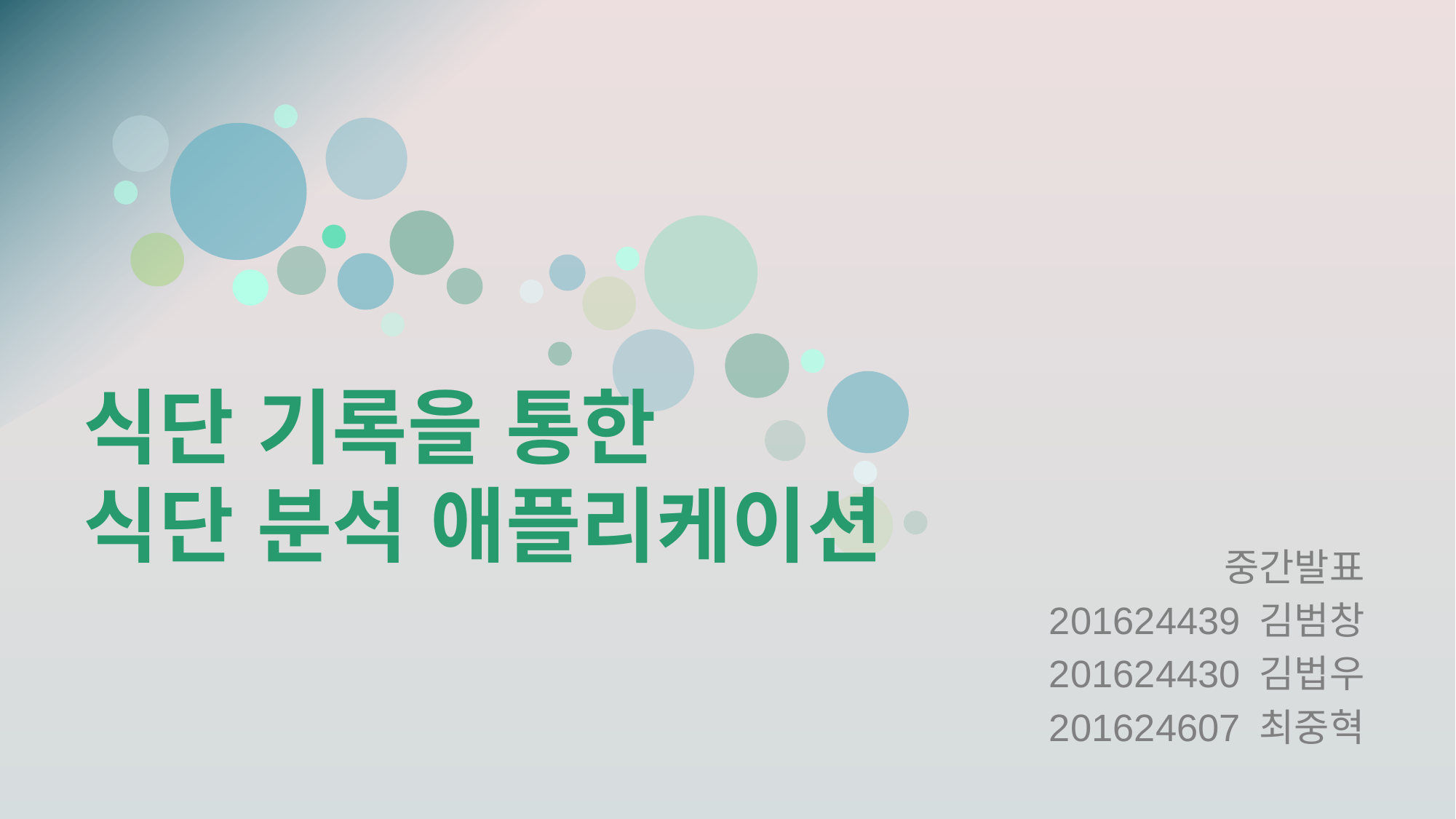

# 식단 기록을 통한 식단 분석 애플리케이션
중간발표
201624439 김범창
201624430 김법우
201624607 최중혁